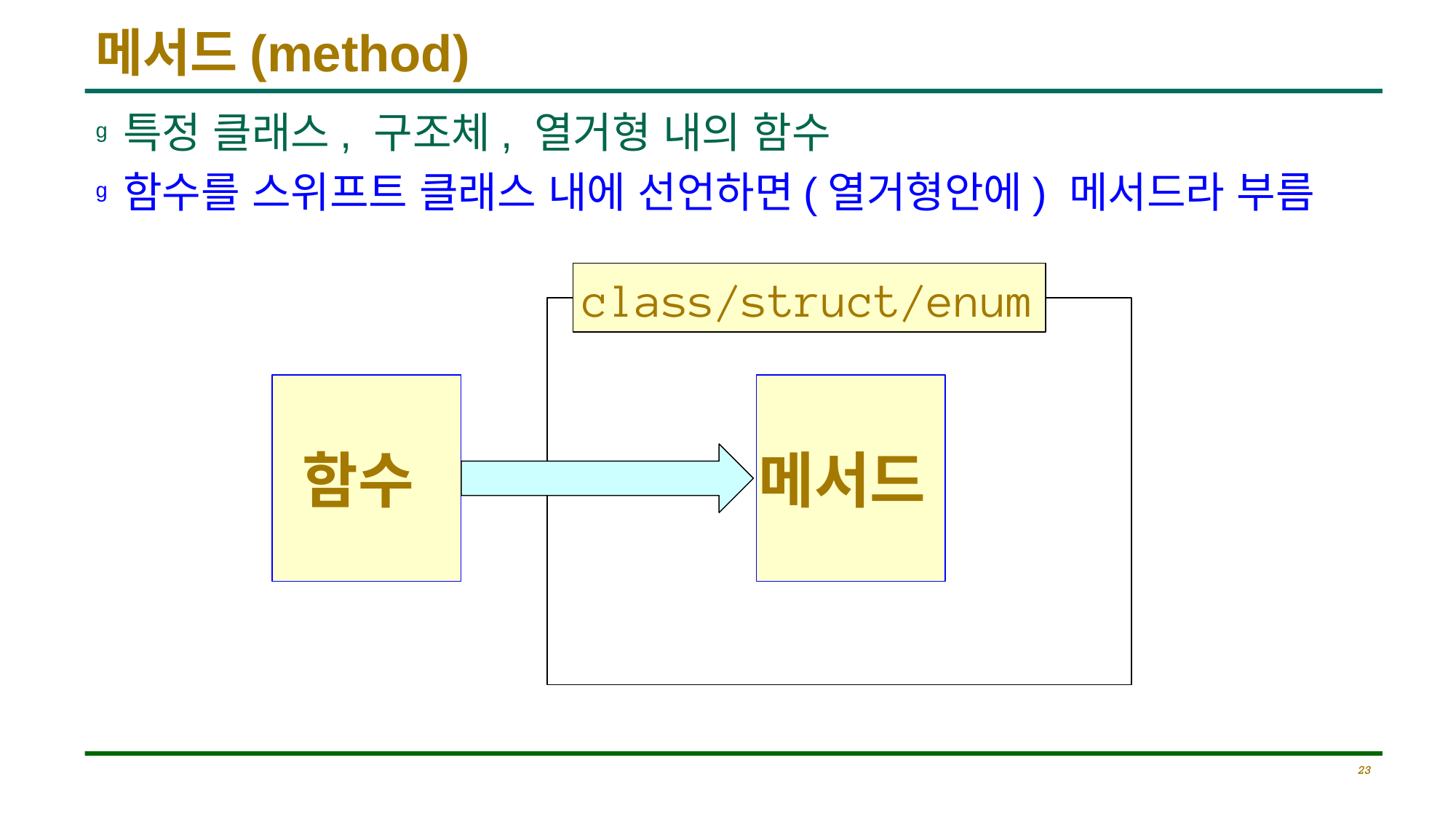

# 메서드(method)
특정 클래스, 구조체, 열거형 내의 함수
함수를 스위프트 클래스 내에 선언하면(열거형안에) 메서드라 부름
class/struct/enum

함수
메서드